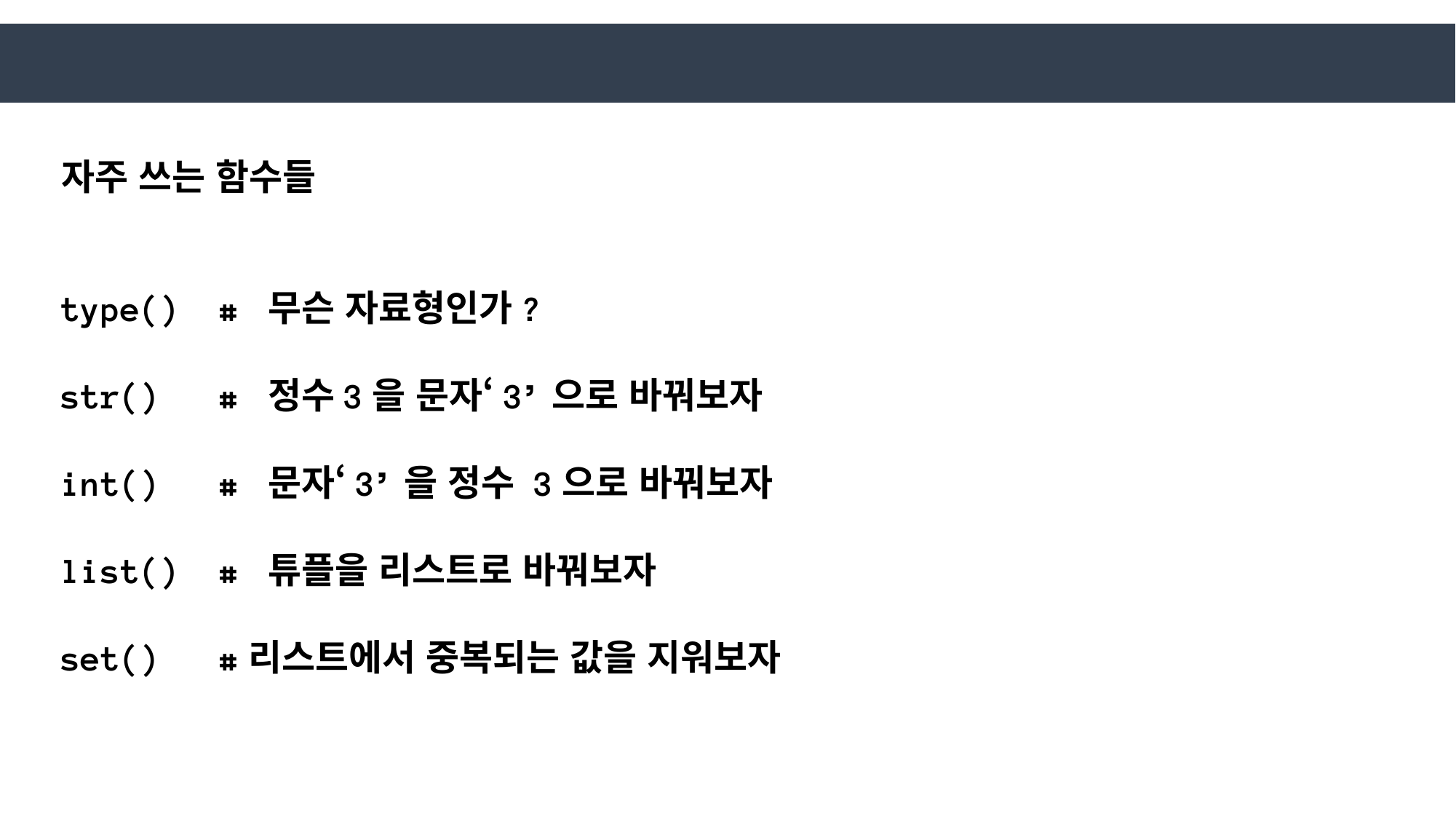

자주 쓰는 함수들

type()  # 무슨 자료형인가?

str()   # 정수3을 문자‘3’으로 바꿔보자

int()   # 문자‘3’을 정수 3으로 바꿔보자

list()  # 튜플을 리스트로 바꿔보자

set()   #리스트에서 중복되는 값을 지워보자